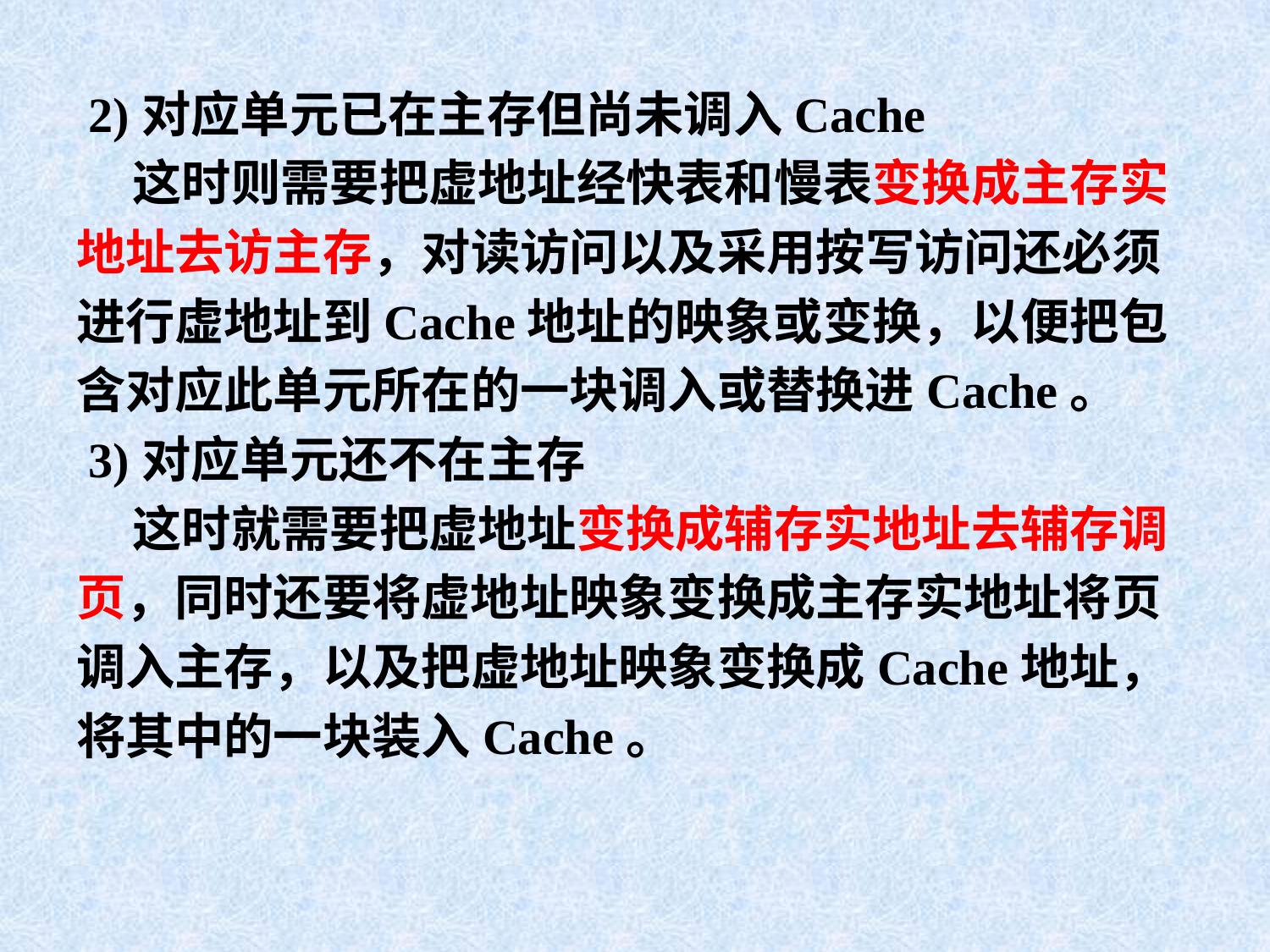

2)对应单元已在主存但尚未调入Cache
    这时则需要把虚地址经快表和慢表变换成主存实
地址去访主存，对读访问以及采用按写访问还必须
进行虚地址到Cache地址的映象或变换，以便把包
含对应此单元所在的一块调入或替换进Cache。
 3)对应单元还不在主存
    这时就需要把虚地址变换成辅存实地址去辅存调
页，同时还要将虚地址映象变换成主存实地址将页
调入主存，以及把虚地址映象变换成Cache地址，
将其中的一块装入Cache。